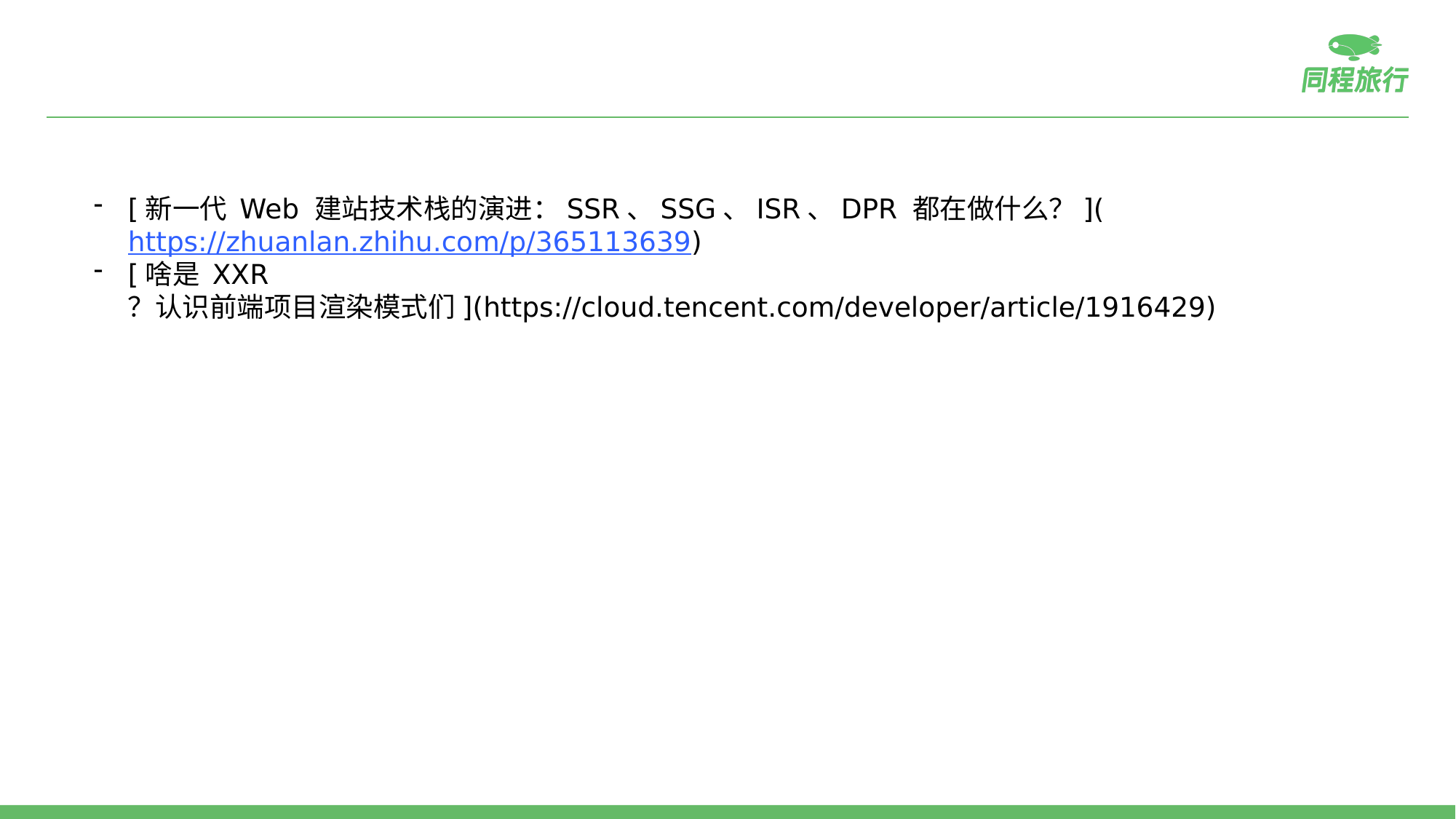

[新一代 Web 建站技术栈的演进：SSR、SSG、ISR、DPR 都在做什么？](https://zhuanlan.zhihu.com/p/365113639)
[啥是 XXR ？认识前端项目渲染模式们](https://cloud.tencent.com/developer/article/1916429)